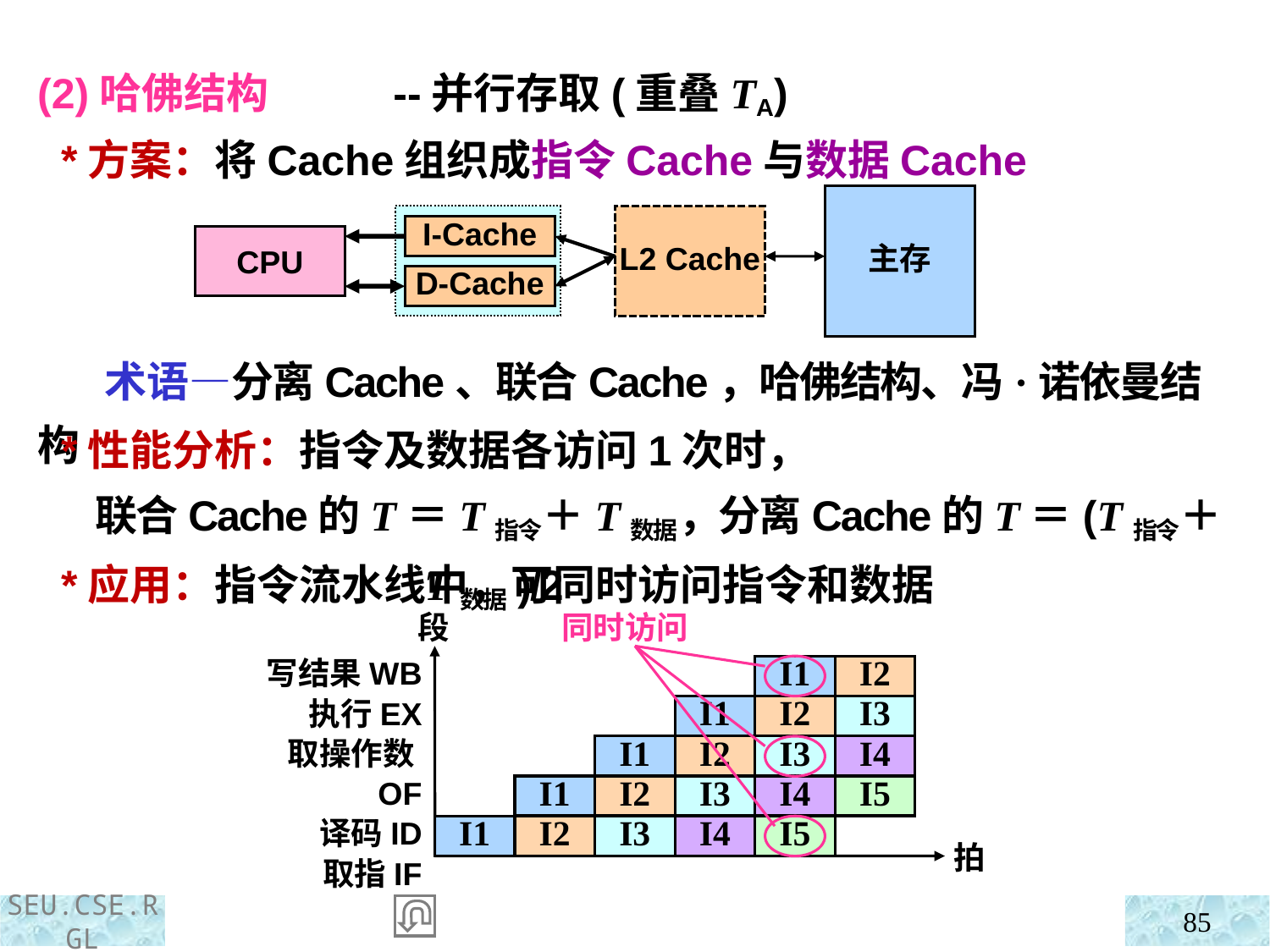

(2)哈佛结构            --并行存取(重叠TA)
  *方案：将Cache组织成指令Cache与数据Cache
主存

L2 Cache
I-Cache
CPU

D-Cache

      术语—分离Cache、联合Cache，哈佛结构、冯·诺依曼结构
  *性能分析：指令及数据各访问1次时，
     联合Cache的T＝T指令＋T数据，分离Cache的T＝(T指令＋T数据)/2
  *应用：指令流水线中，可同时访问指令和数据
同时访问

段

写结果WB
  执行EX
取操作数OF
  译码ID
  取指IF
I1
I2
I1
I2
I3
I1
I2
I3
I4
I1
I2
I3
I4
I5
I1
I2
I3
I4
I5
拍

85